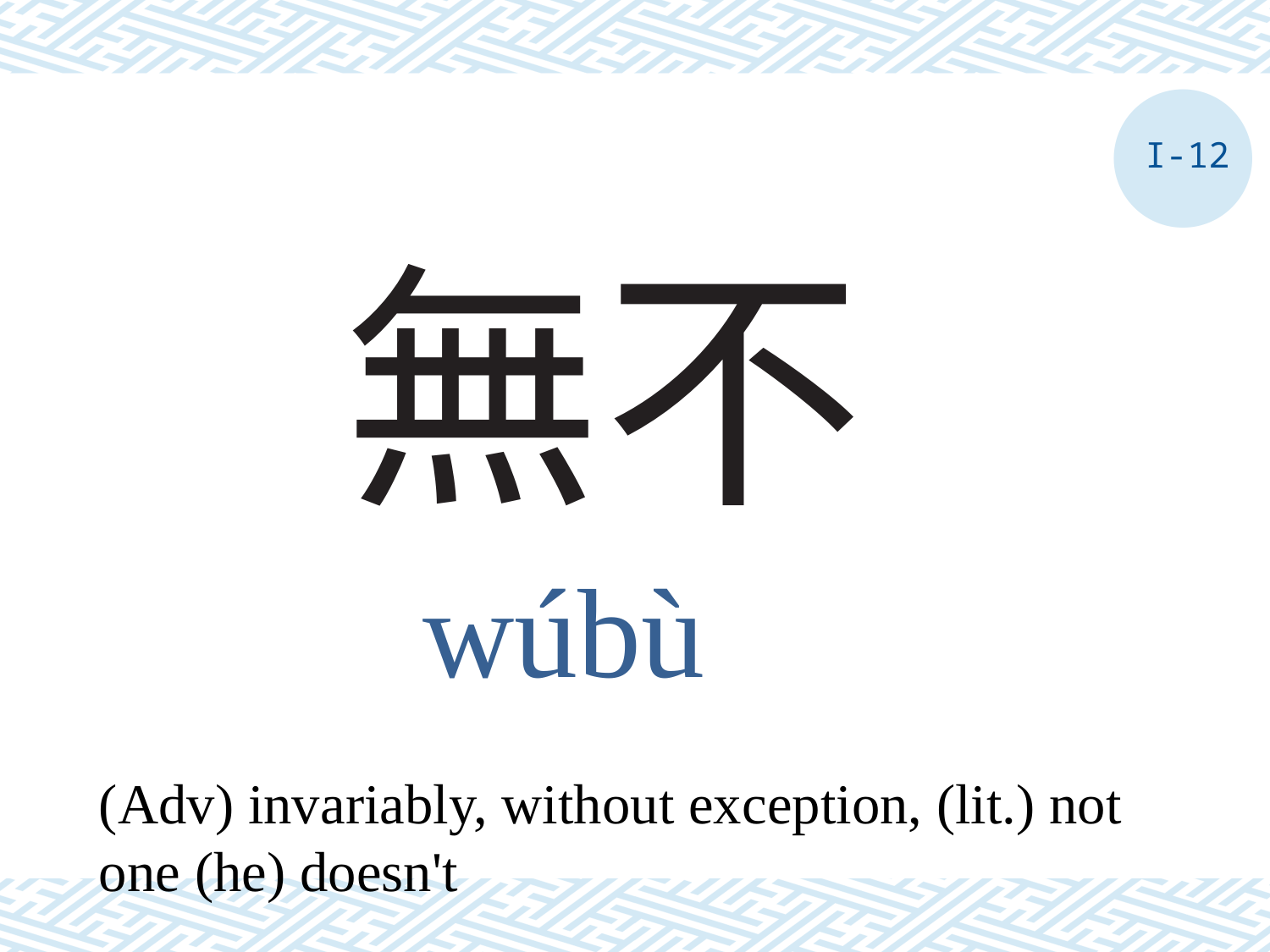

I-12

# 無不
wúbù
(Adv) invariably, without exception, (lit.) not one (he) doesn't